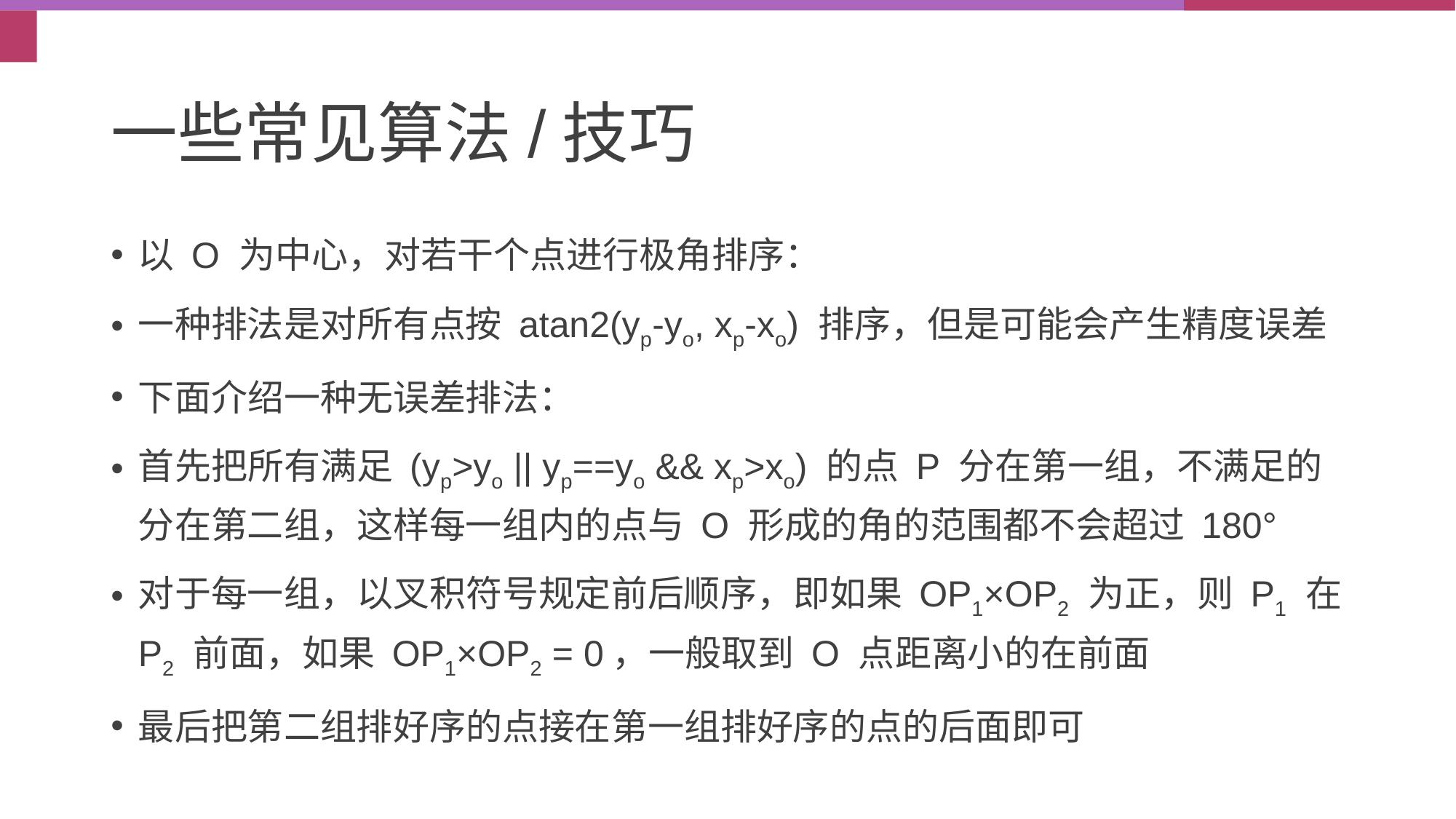

# 一些常见算法/技巧
以 O 为中心，对若干个点进行极角排序：
一种排法是对所有点按 atan2(yp-yo, xp-xo) 排序，但是可能会产生精度误差
下面介绍一种无误差排法：
首先把所有满足 (yp>yo || yp==yo && xp>xo) 的点 P 分在第一组，不满足的分在第二组，这样每一组内的点与 O 形成的角的范围都不会超过 180°
对于每一组，以叉积符号规定前后顺序，即如果 OP1×OP2 为正，则 P1 在 P2 前面，如果 OP1×OP2 = 0，一般取到 O 点距离小的在前面
最后把第二组排好序的点接在第一组排好序的点的后面即可